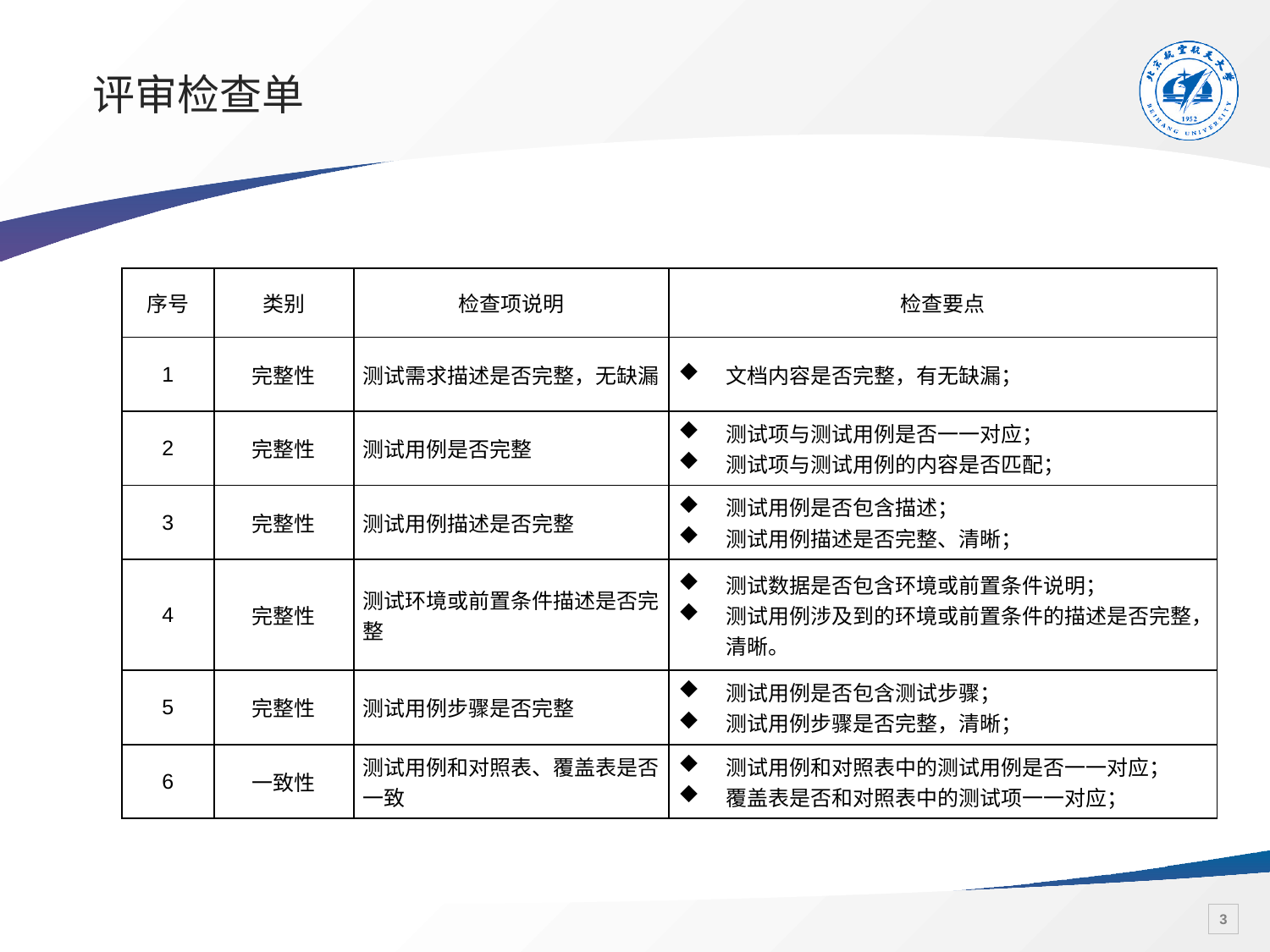

# 评审检查单
| 序号 | 类别 | 检查项说明 | 检查要点 |
| --- | --- | --- | --- |
| 1 | 完整性 | 测试需求描述是否完整，无缺漏 | 文档内容是否完整，有无缺漏； |
| 2 | 完整性 | 测试用例是否完整 | 测试项与测试用例是否一一对应； 测试项与测试用例的内容是否匹配； |
| 3 | 完整性 | 测试用例描述是否完整 | 测试用例是否包含描述； 测试用例描述是否完整、清晰； |
| 4 | 完整性 | 测试环境或前置条件描述是否完整 | 测试数据是否包含环境或前置条件说明； 测试用例涉及到的环境或前置条件的描述是否完整，清晰。 |
| 5 | 完整性 | 测试用例步骤是否完整 | 测试用例是否包含测试步骤； 测试用例步骤是否完整，清晰； |
| 6 | 一致性 | 测试用例和对照表、覆盖表是否一致 | 测试用例和对照表中的测试用例是否一一对应； 覆盖表是否和对照表中的测试项一一对应； |